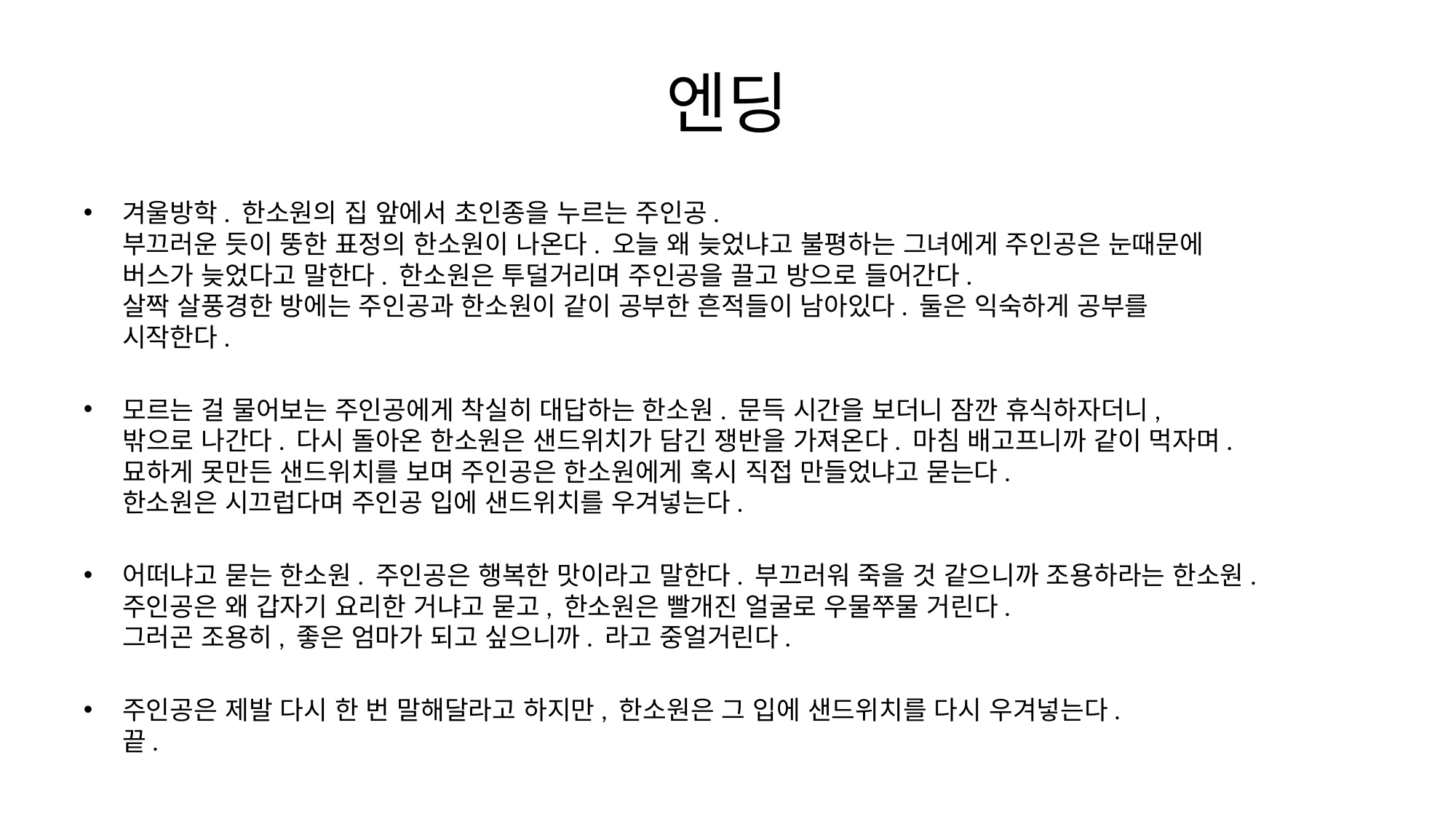

# 엔딩
겨울방학. 한소원의 집 앞에서 초인종을 누르는 주인공.
부끄러운 듯이 뚱한 표정의 한소원이 나온다. 오늘 왜 늦었냐고 불평하는 그녀에게 주인공은 눈때문에
버스가 늦었다고 말한다. 한소원은 투덜거리며 주인공을 끌고 방으로 들어간다.
살짝 살풍경한 방에는 주인공과 한소원이 같이 공부한 흔적들이 남아있다. 둘은 익숙하게 공부를
시작한다.

모르는 걸 물어보는 주인공에게 착실히 대답하는 한소원. 문득 시간을 보더니 잠깐 휴식하자더니,
밖으로 나간다. 다시 돌아온 한소원은 샌드위치가 담긴 쟁반을 가져온다. 마침 배고프니까 같이 먹자며.
묘하게 못만든 샌드위치를 보며 주인공은 한소원에게 혹시 직접 만들었냐고 묻는다.
한소원은 시끄럽다며 주인공 입에 샌드위치를 우겨넣는다.

어떠냐고 묻는 한소원. 주인공은 행복한 맛이라고 말한다. 부끄러워 죽을 것 같으니까 조용하라는 한소원.
주인공은 왜 갑자기 요리한 거냐고 묻고, 한소원은 빨개진 얼굴로 우물쭈물 거린다.
그러곤 조용히, 좋은 엄마가 되고 싶으니까. 라고 중얼거린다.

주인공은 제발 다시 한 번 말해달라고 하지만, 한소원은 그 입에 샌드위치를 다시 우겨넣는다.
끝.